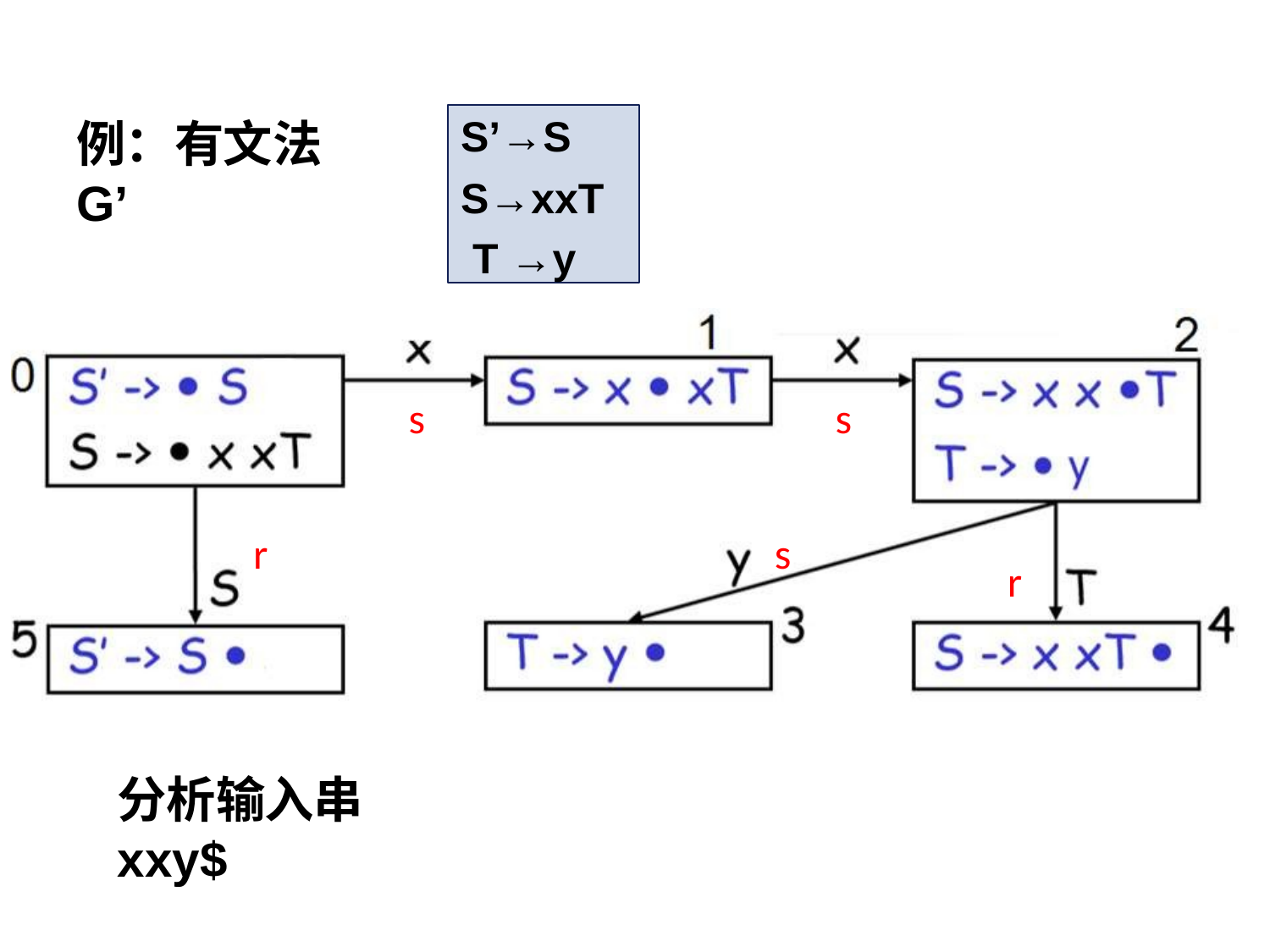

S’→S
S→xxT  T →y
例：有文法G’

s
s
r
s
r
分析输入串xxy$